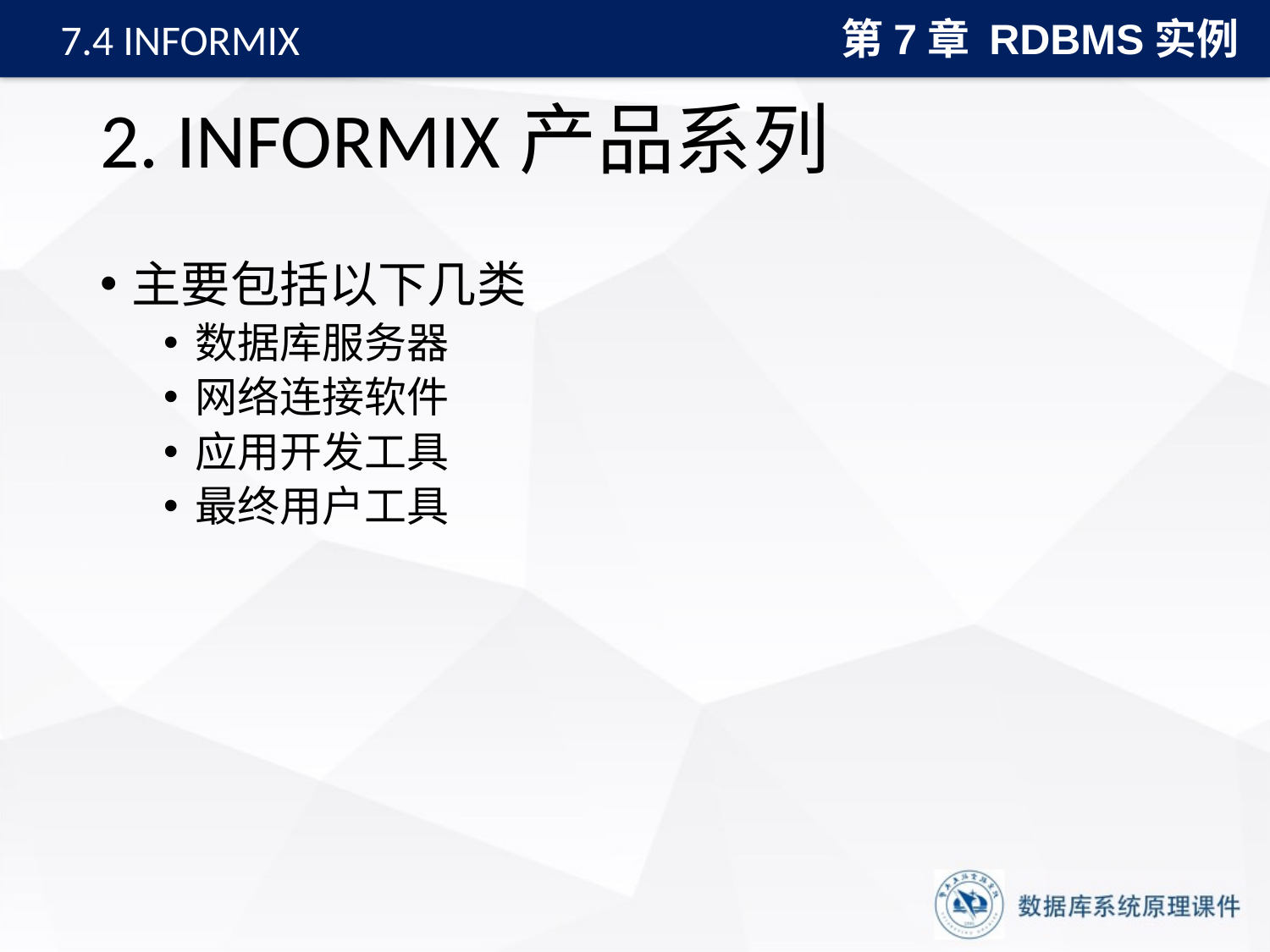

第7章 RDBMS实例
7.4 INFORMIX
# 2. INFORMIX产品系列
主要包括以下几类
数据库服务器
网络连接软件
应用开发工具
最终用户工具